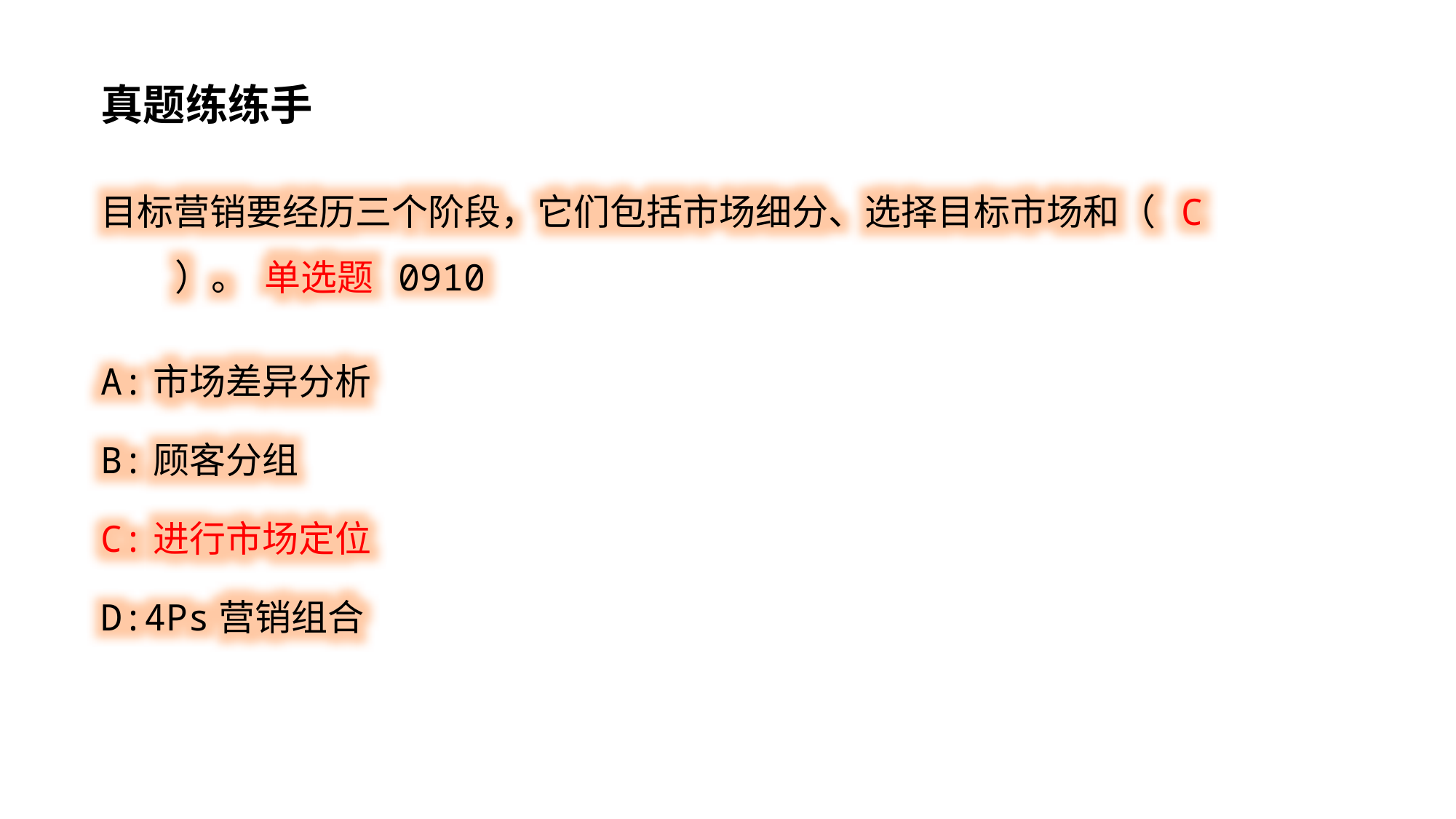

真题练练手
目标营销要经历三个阶段，它们包括市场细分、选择目标市场和（  C         ）。  单选题  0910

A:市场差异分析

B:顾客分组

C:进行市场定位

D:4Ps营销组合